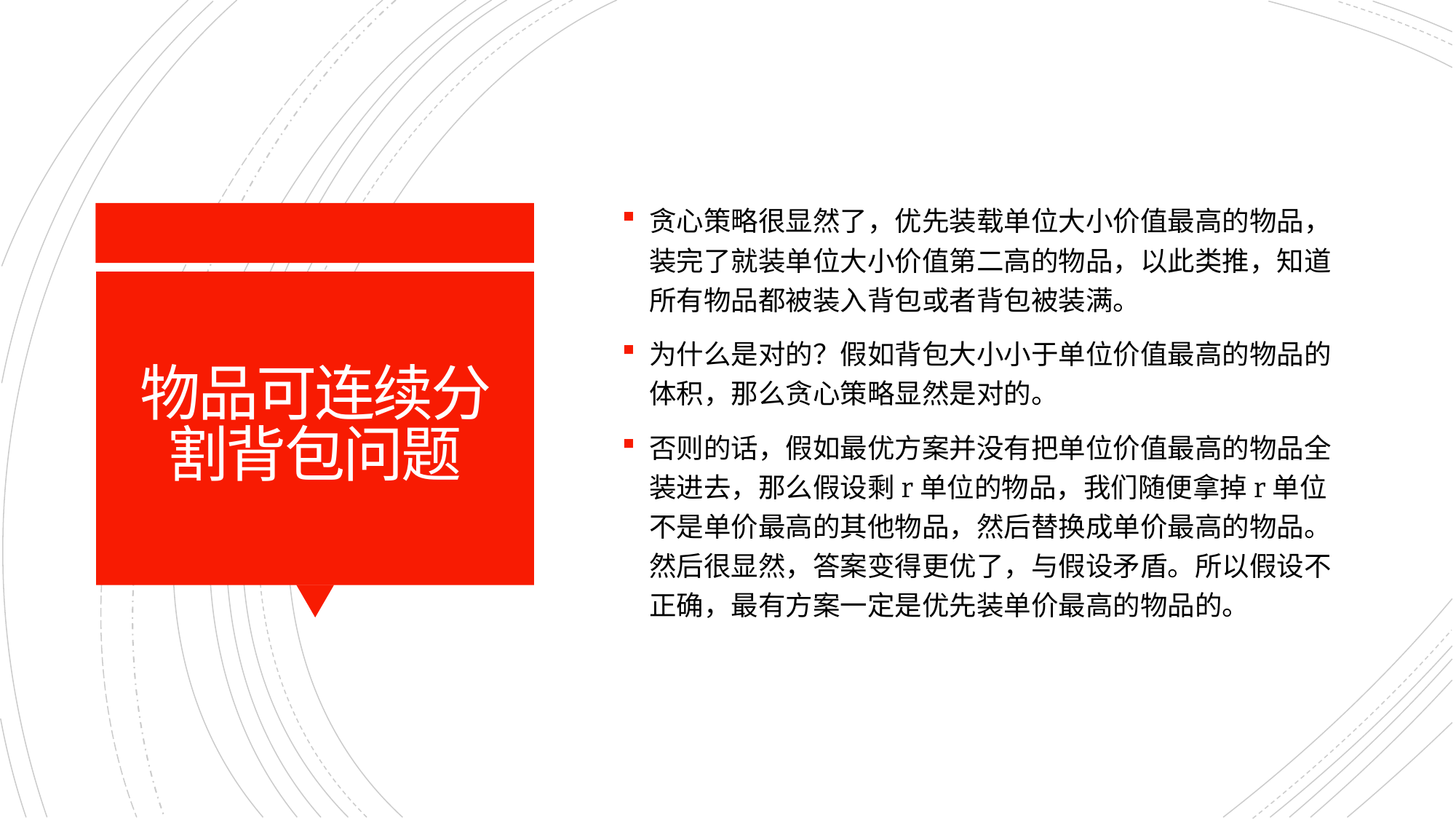

贪心策略很显然了，优先装载单位大小价值最高的物品，装完了就装单位大小价值第二高的物品，以此类推，知道所有物品都被装入背包或者背包被装满。
为什么是对的？假如背包大小小于单位价值最高的物品的体积，那么贪心策略显然是对的。
否则的话，假如最优方案并没有把单位价值最高的物品全装进去，那么假设剩r单位的物品，我们随便拿掉r单位不是单价最高的其他物品，然后替换成单价最高的物品。然后很显然，答案变得更优了，与假设矛盾。所以假设不正确，最有方案一定是优先装单价最高的物品的。
# 物品可连续分割背包问题